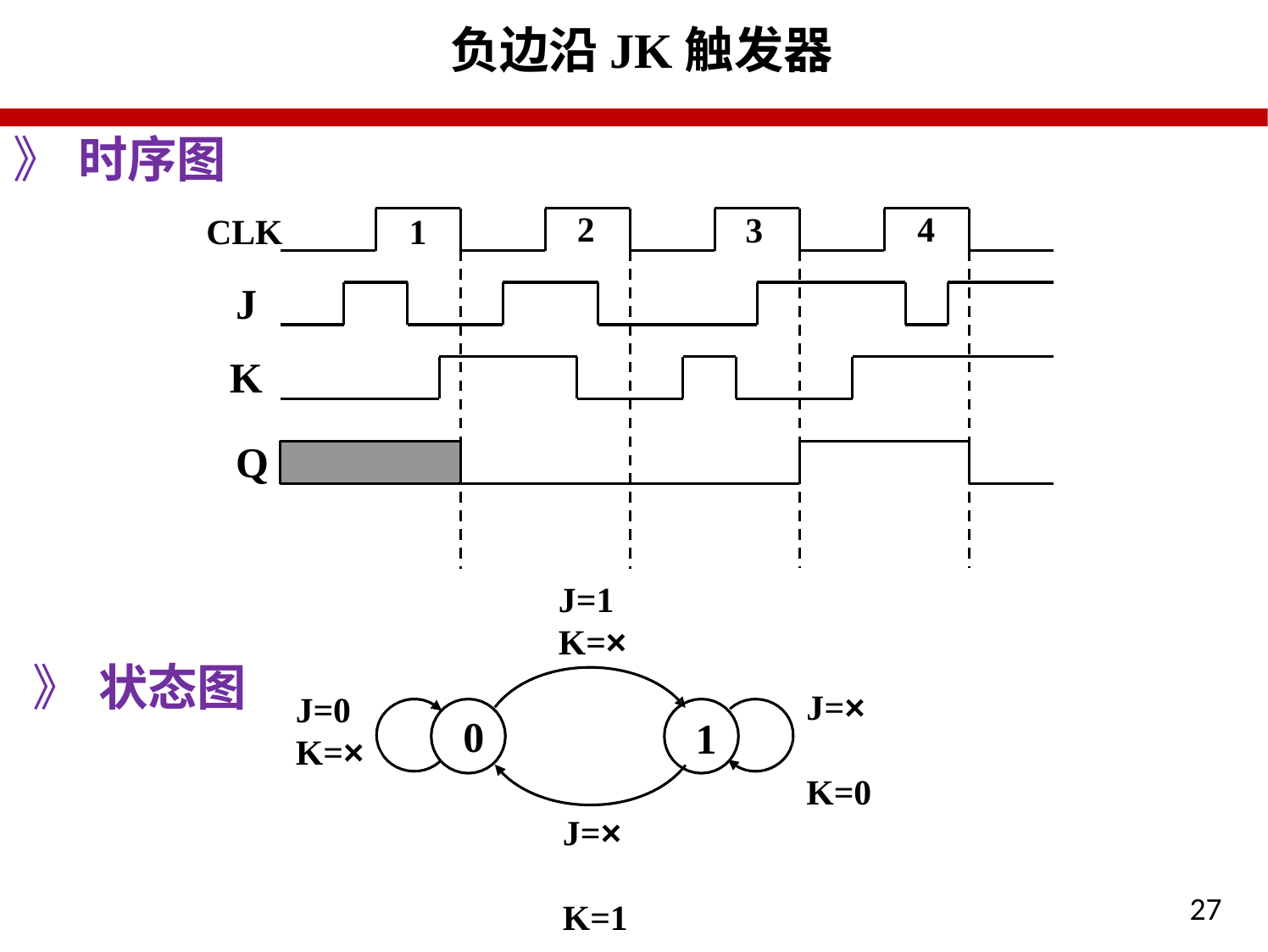

# 负边沿JK触发器
》	时序图
2
4
3

1
CLK

J  K
Q

J=1  K=×
》	状态图

J=×  K=0
J=0  K=×

0
1

J=×  K=1
27